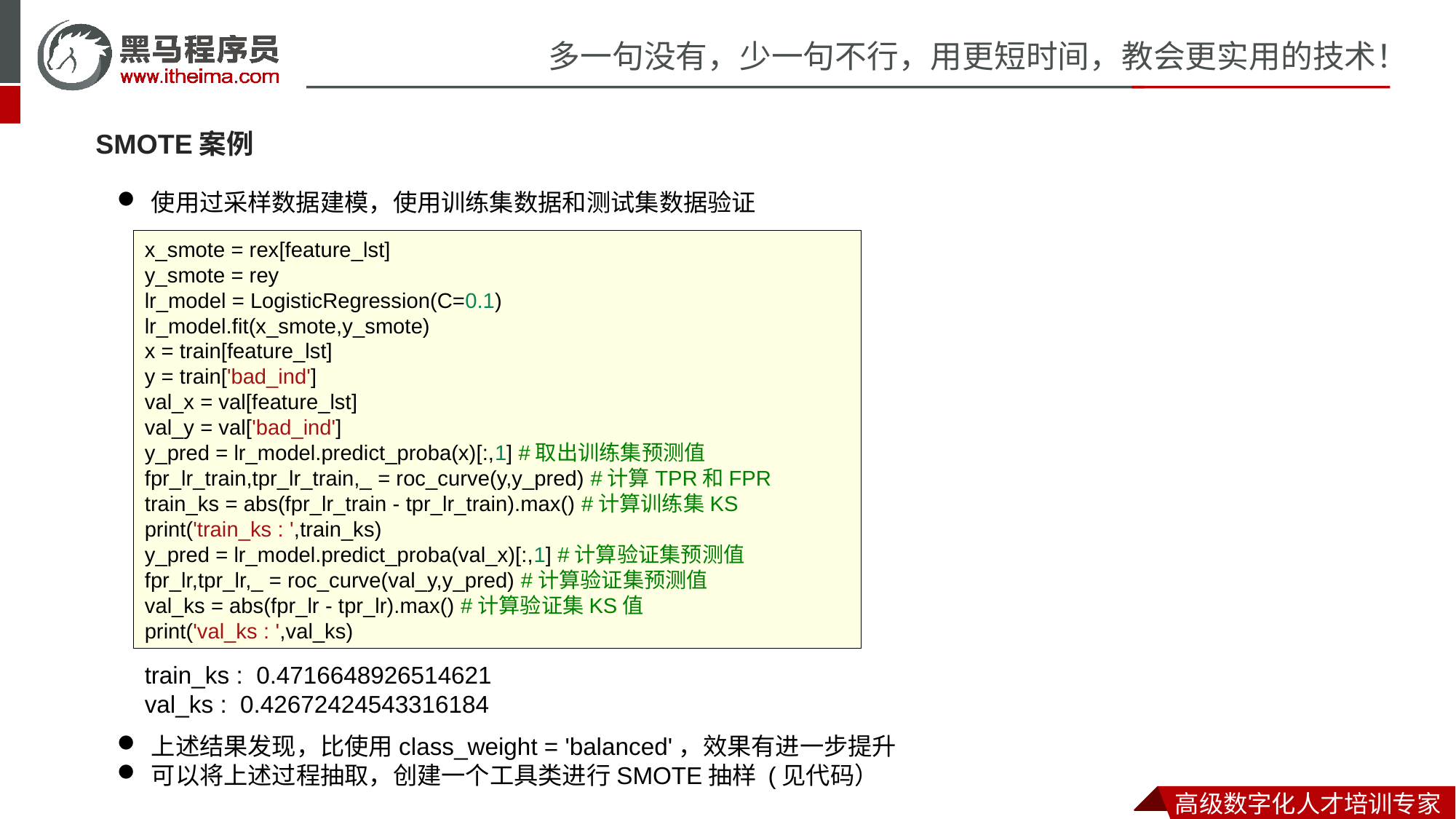

SMOTE案例
使用过采样数据建模，使用训练集数据和测试集数据验证
x_smote = rex[feature_lst]
y_smote = rey
lr_model = LogisticRegression(C=0.1)
lr_model.fit(x_smote,y_smote)
x = train[feature_lst]
y = train['bad_ind']
val_x = val[feature_lst]
val_y = val['bad_ind']
y_pred = lr_model.predict_proba(x)[:,1] #取出训练集预测值
fpr_lr_train,tpr_lr_train,_ = roc_curve(y,y_pred) #计算TPR和FPR
train_ks = abs(fpr_lr_train - tpr_lr_train).max() #计算训练集KS
print('train_ks : ',train_ks)
y_pred = lr_model.predict_proba(val_x)[:,1] #计算验证集预测值
fpr_lr,tpr_lr,_ = roc_curve(val_y,y_pred) #计算验证集预测值
val_ks = abs(fpr_lr - tpr_lr).max() #计算验证集KS值
print('val_ks : ',val_ks)
train_ks :  0.4716648926514621
val_ks :  0.42672424543316184
上述结果发现，比使用class_weight = 'balanced'，效果有进一步提升
可以将上述过程抽取，创建一个工具类进行SMOTE抽样 (见代码）